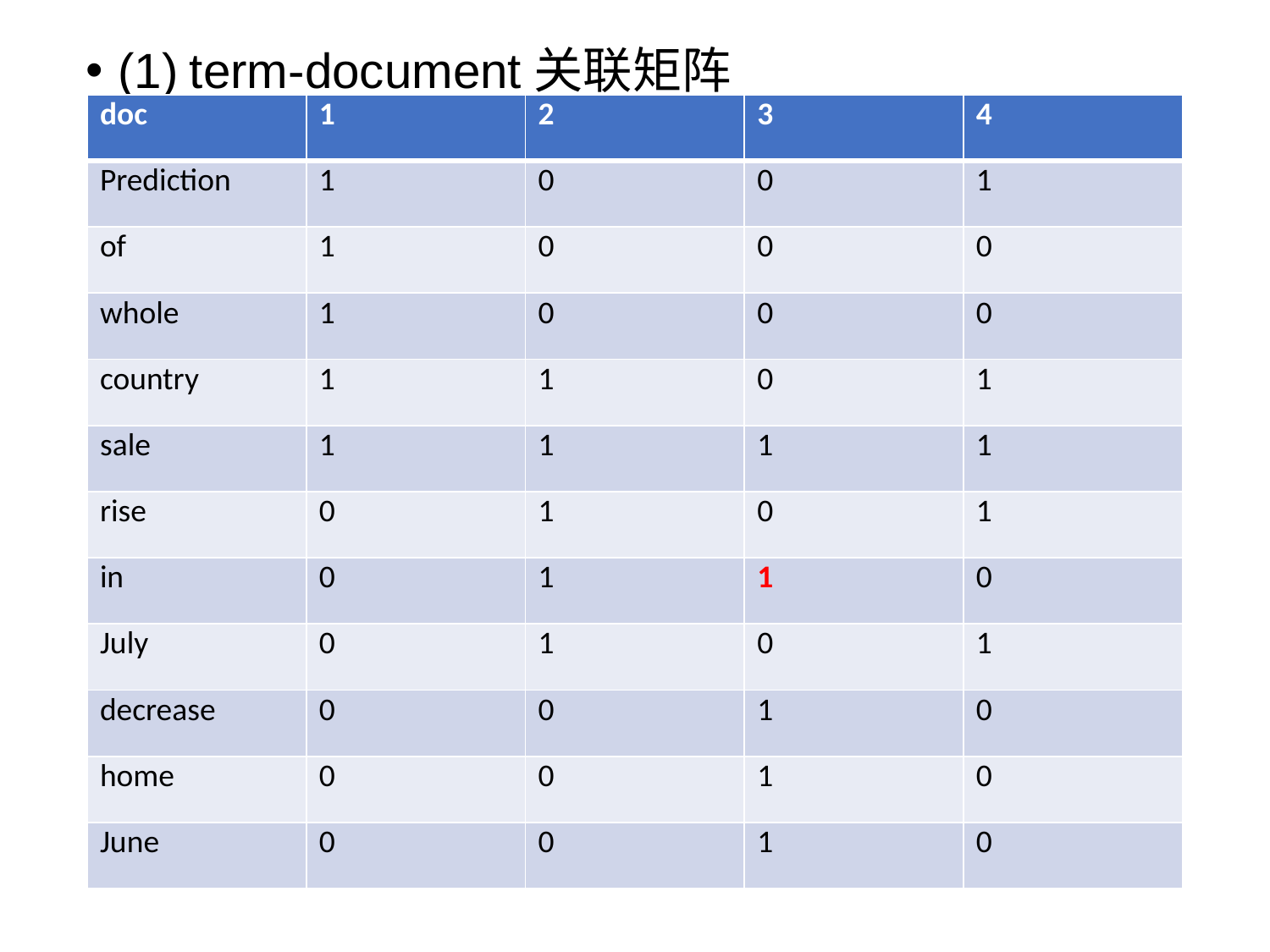

(1) term-document关联矩阵

| doc | 1 | 2 | 3 | 4 |
| --- | --- | --- | --- | --- |
| Prediction | 1 | 0 | 0 | 1 |
| of | 1 | 0 | 0 | 0 |
| whole | 1 | 0 | 0 | 0 |
| country | 1 | 1 | 0 | 1 |
| sale | 1 | 1 | 1 | 1 |
| rise | 0 | 1 | 0 | 1 |
| in | 0 | 1 | 1 | 0 |
| July | 0 | 1 | 0 | 1 |
| decrease | 0 | 0 | 1 | 0 |
| home | 0 | 0 | 1 | 0 |
| June | 0 | 0 | 1 | 0 |